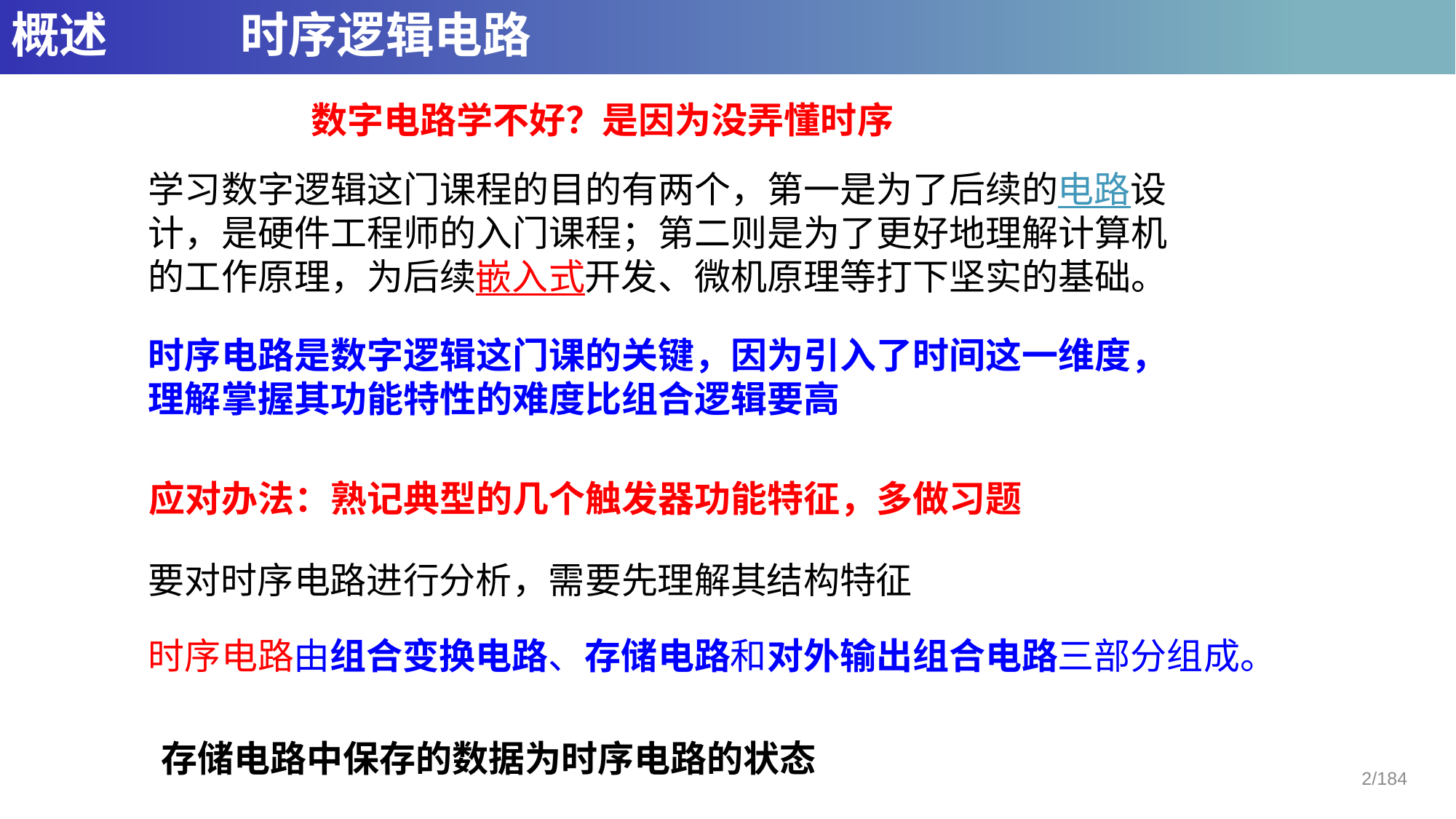

# 概述		 时序逻辑电路
数字电路学不好？是因为没弄懂时序
学习数字逻辑这门课程的目的有两个，第一是为了后续的电路设计，是硬件工程师的入门课程；第二则是为了更好地理解计算机的工作原理，为后续嵌入式开发、微机原理等打下坚实的基础。
时序电路是数字逻辑这门课的关键，因为引入了时间这一维度，理解掌握其功能特性的难度比组合逻辑要高
应对办法：熟记典型的几个触发器功能特征，多做习题
要对时序电路进行分析，需要先理解其结构特征
时序电路由组合变换电路、存储电路和对外输出组合电路三部分组成。
存储电路中保存的数据为时序电路的状态
2/184